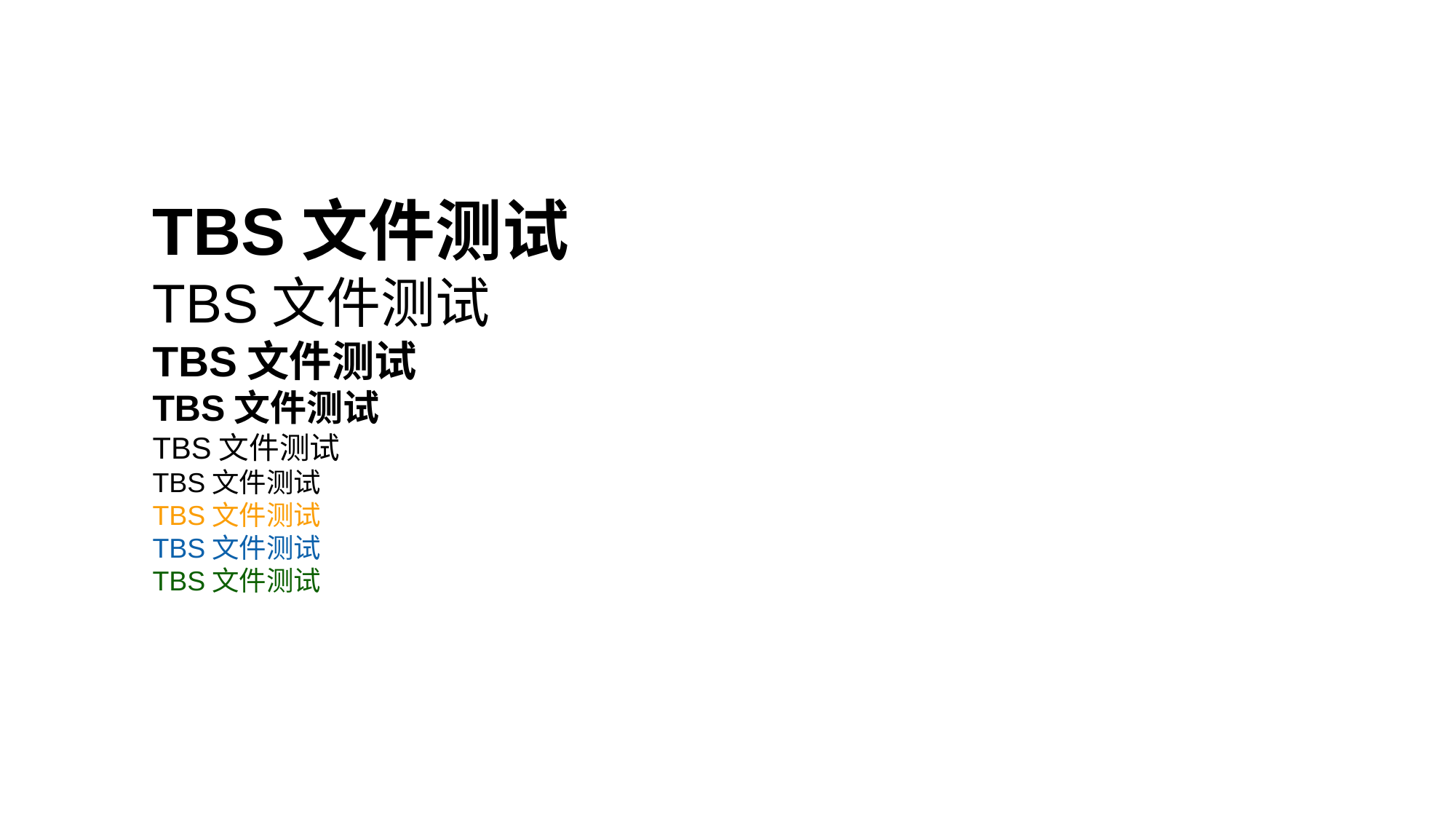

TBS文件测试
TBS文件测试
TBS文件测试
TBS文件测试
TBS文件测试
TBS文件测试
TBS文件测试
TBS文件测试
TBS文件测试